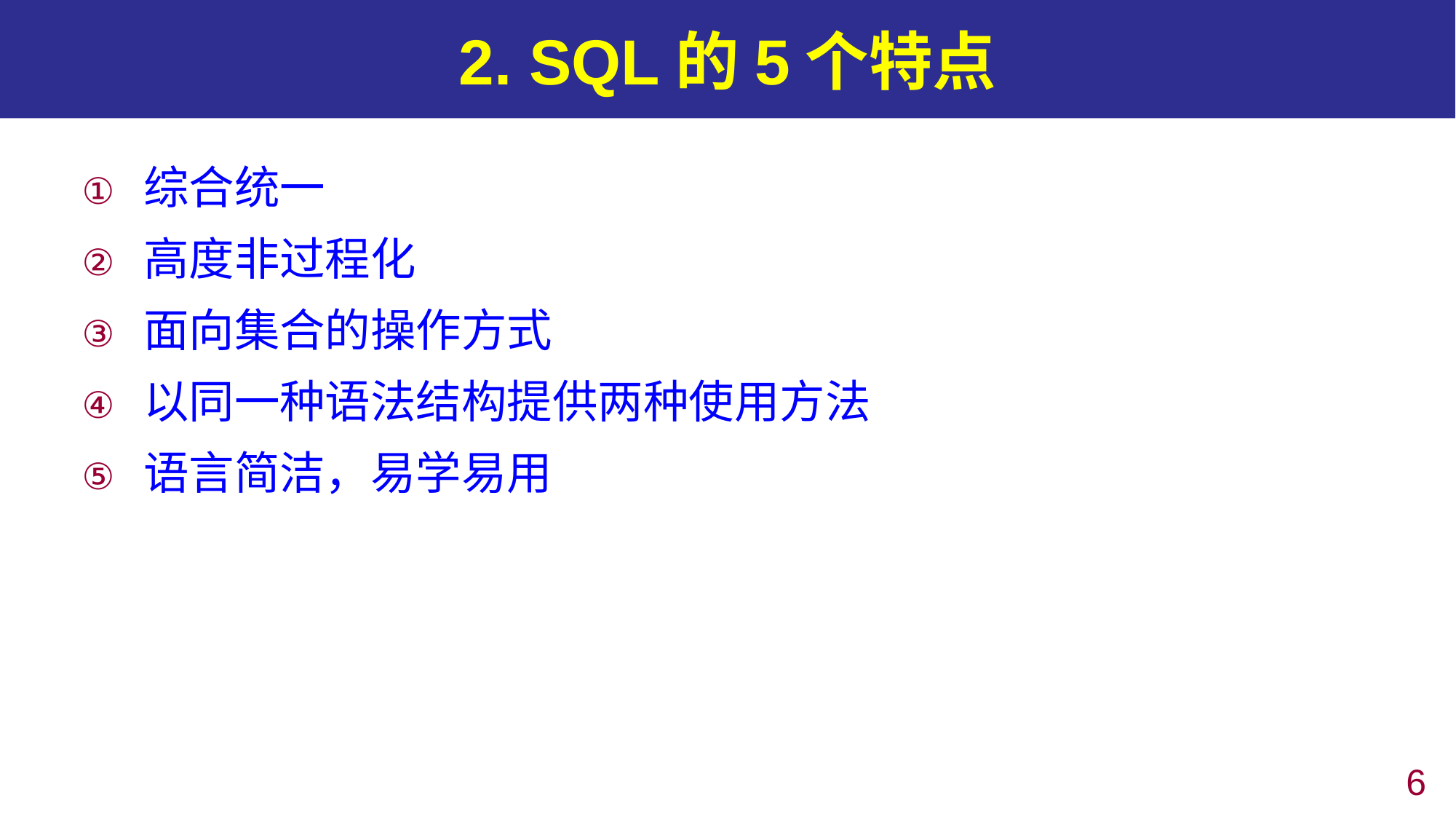

# 2. SQL的5个特点
综合统一
高度非过程化
面向集合的操作方式
以同一种语法结构提供两种使用方法
语言简洁，易学易用

6